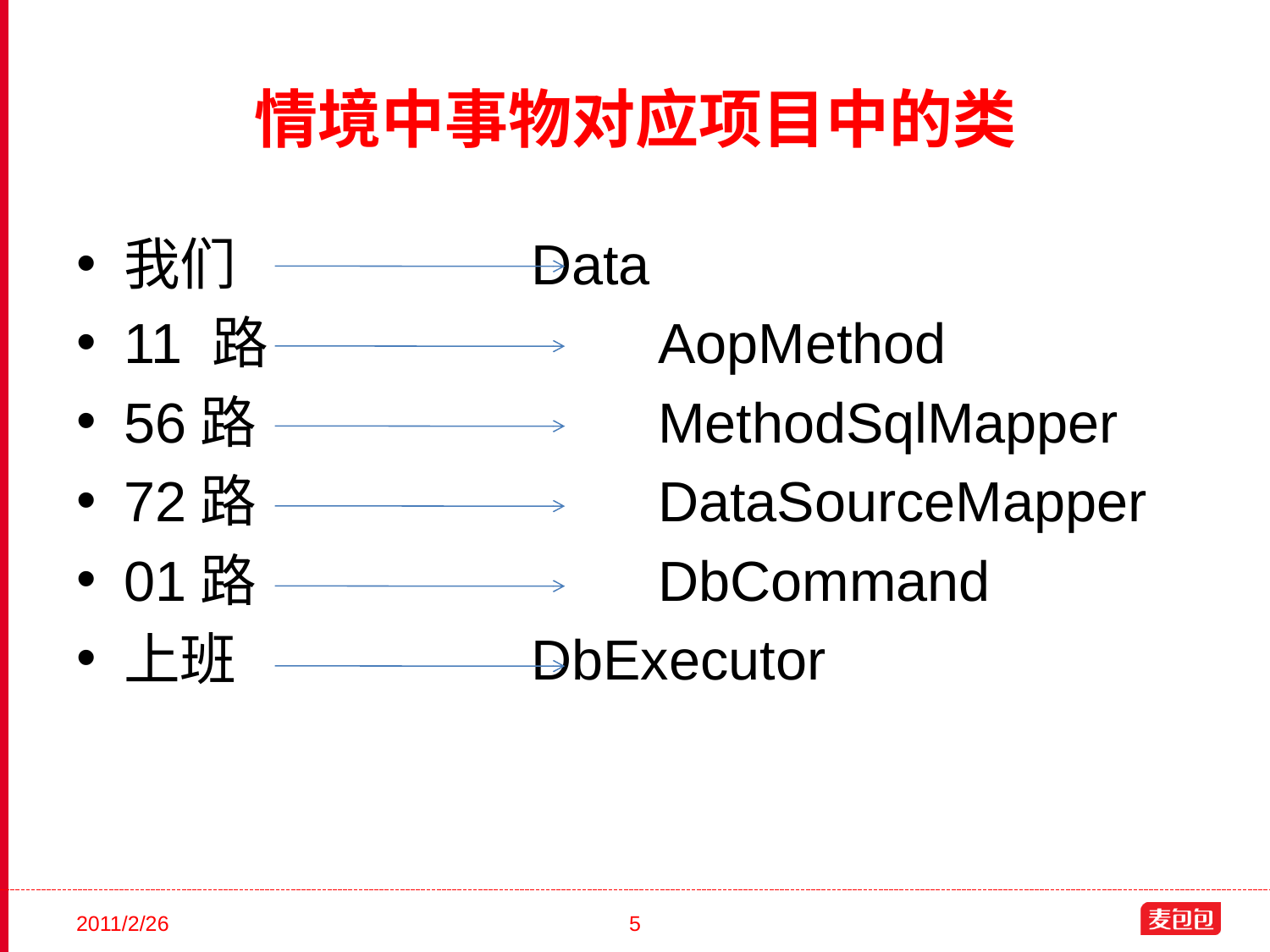

# 情境中事物对应项目中的类
我们			 Data
11 路			 AopMethod
56路			 MethodSqlMapper
72路			 DataSourceMapper
01路			 DbCommand
上班			 DbExecutor

2011/2/26
5